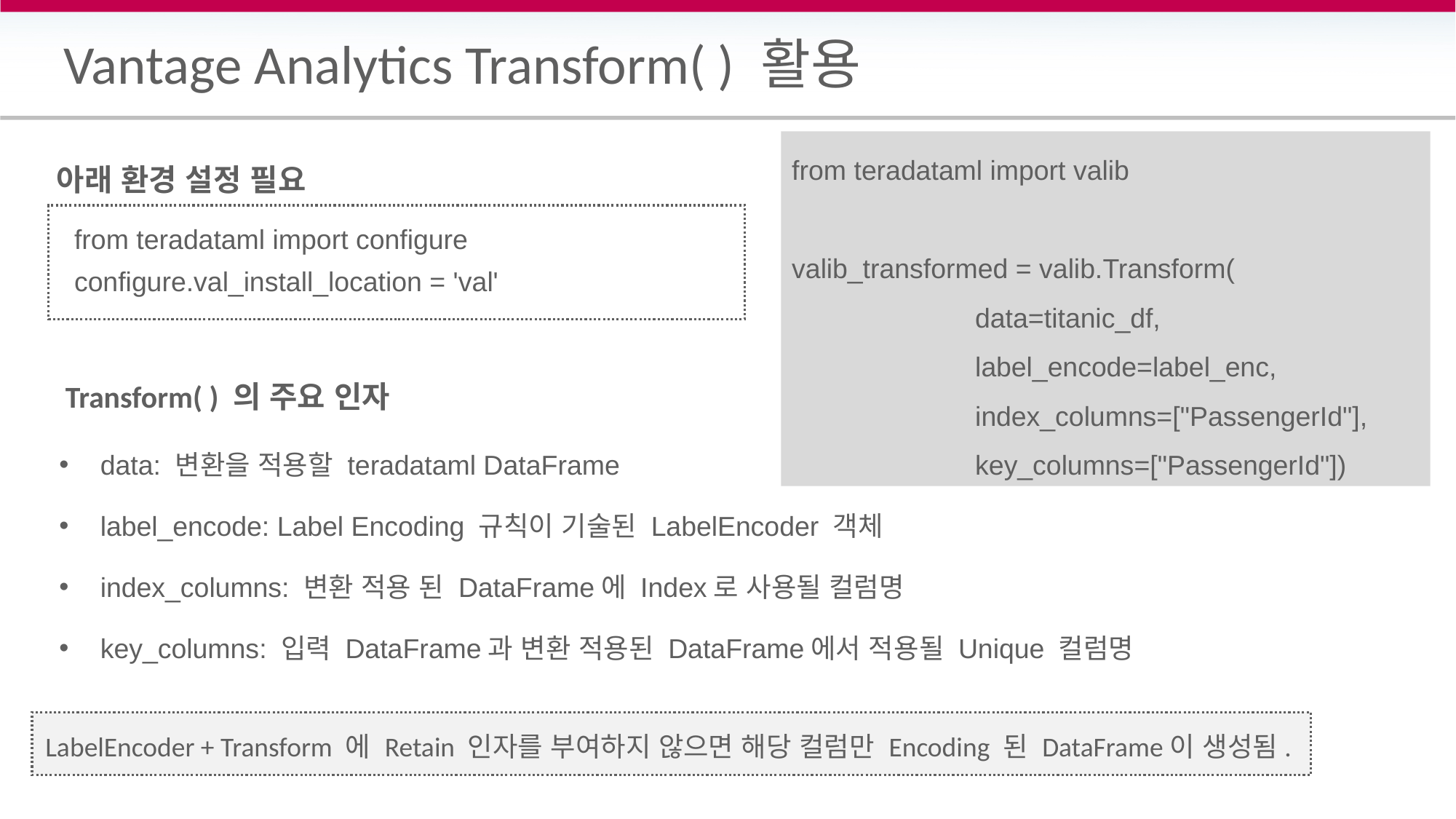

# Vantage Analytics Transform( ) 활용
from teradataml import valib

valib_transformed = valib.Transform(
                        data=titanic_df,
                        label_encode=label_enc,
                        index_columns=["PassengerId"],
                        key_columns=["PassengerId"])
아래 환경 설정 필요

from teradataml import configure

configure.val_install_location = 'val'
Transform( ) 의 주요 인자
data: 변환을 적용할 teradataml DataFrame
label_encode: Label Encoding 규칙이 기술된 LabelEncoder 객체
index_columns: 변환 적용 된 DataFrame에 Index로 사용될 컬럼명
key_columns: 입력 DataFrame과 변환 적용된 DataFrame에서 적용될 Unique 컬럼명

LabelEncoder + Transform 에 Retain 인자를 부여하지 않으면 해당 컬럼만 Encoding 된 DataFrame이 생성됨.